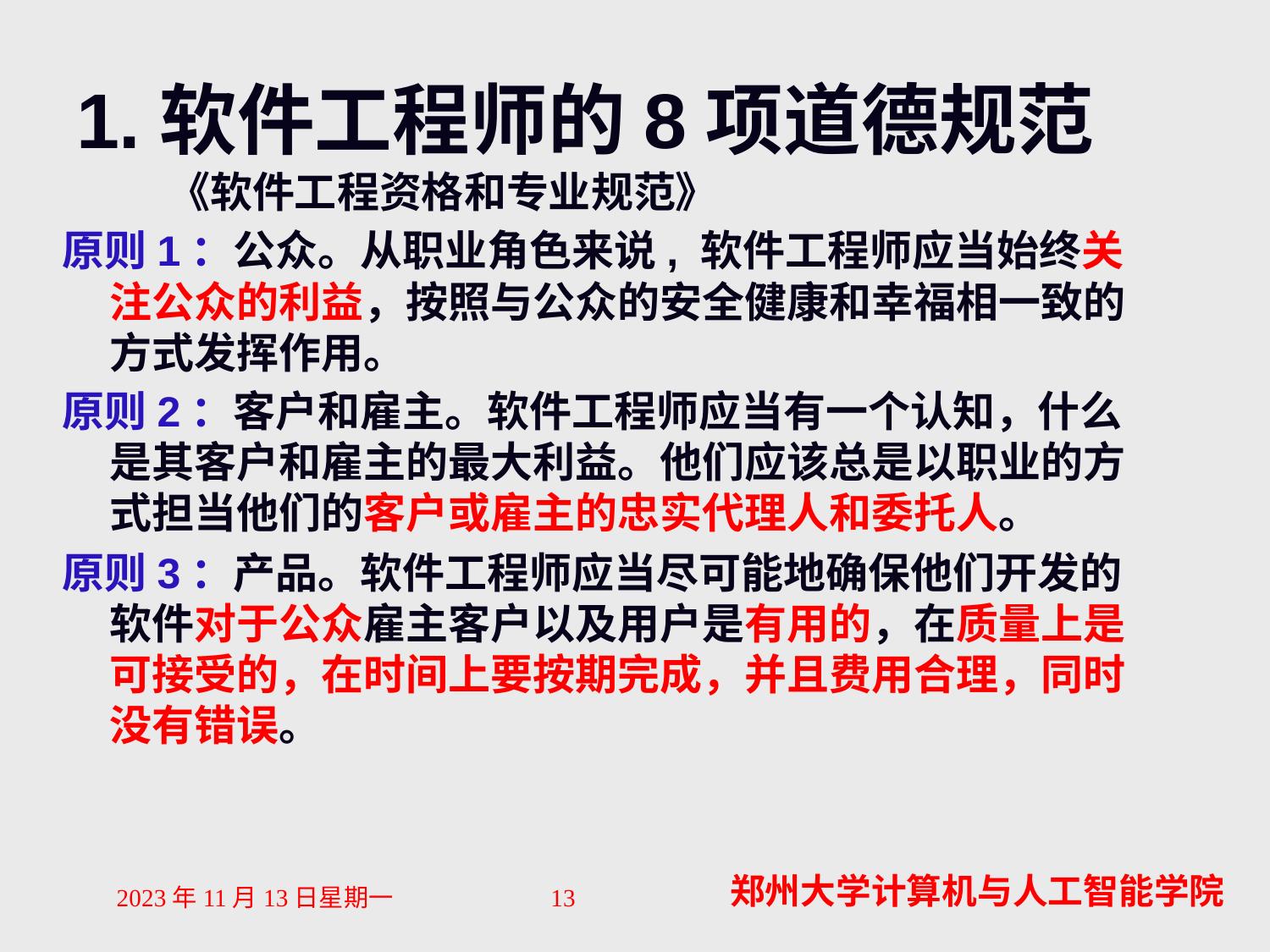

# 1.软件工程师的8项道德规范
          《软件工程资格和专业规范》
原则1：公众。从职业角色来说, 软件工程师应当始终关注公众的利益，按照与公众的安全健康和幸福相一致的方式发挥作用。
原则2：客户和雇主。软件工程师应当有一个认知，什么是其客户和雇主的最大利益。他们应该总是以职业的方式担当他们的客户或雇主的忠实代理人和委托人。
原则3：产品。软件工程师应当尽可能地确保他们开发的软件对于公众雇主客户以及用户是有用的，在质量上是可接受的，在时间上要按期完成，并且费用合理，同时没有错误。